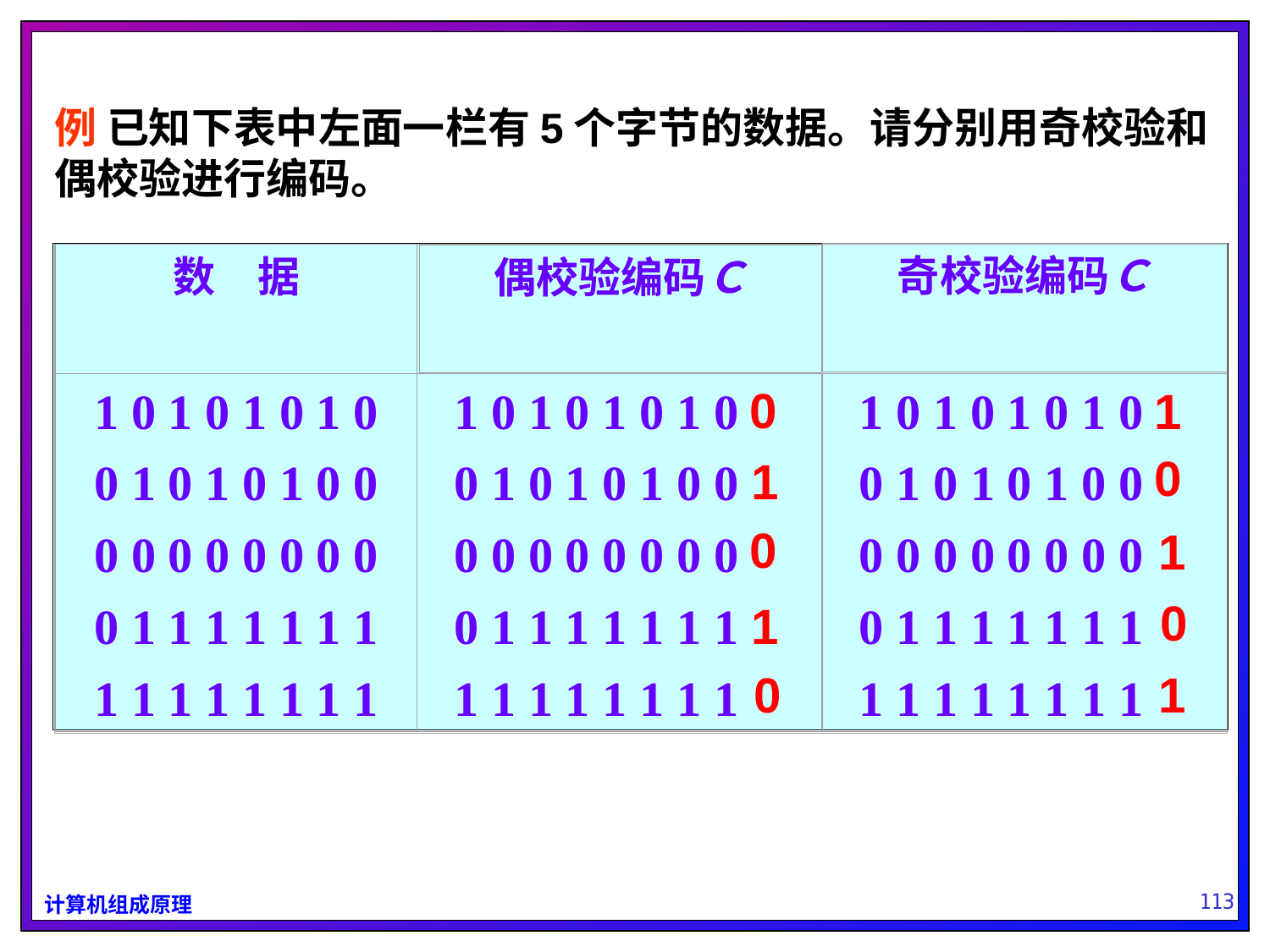

例 已知下表中左面一栏有5个字节的数据。请分别用奇校验和偶校验进行编码。

奇校验编码Ｃ

数　据

偶校验编码Ｃ

1 0 1 0 1 0 1 0
0 1 0 1 0 1 0 0
0 0 0 0 0 0 0 0
0 1 1 1 1 1 1 1
1 1 1 1 1 1 1 1

  1 0 1 0 1 0 1 0
  0 1 0 1 0 1 0 0
  0 0 0 0 0 0 0 0
  0 1 1 1 1 1 1 1
  1 1 1 1 1 1 1 1

  1 0 1 0 1 0 1 0
  0 1 0 1 0 1 0 0
  0 0 0 0 0 0 0 0
  0 1 1 1 1 1 1 1
  1 1 1 1 1 1 1 1

0
1
0
1
0
1
0
1
0
1